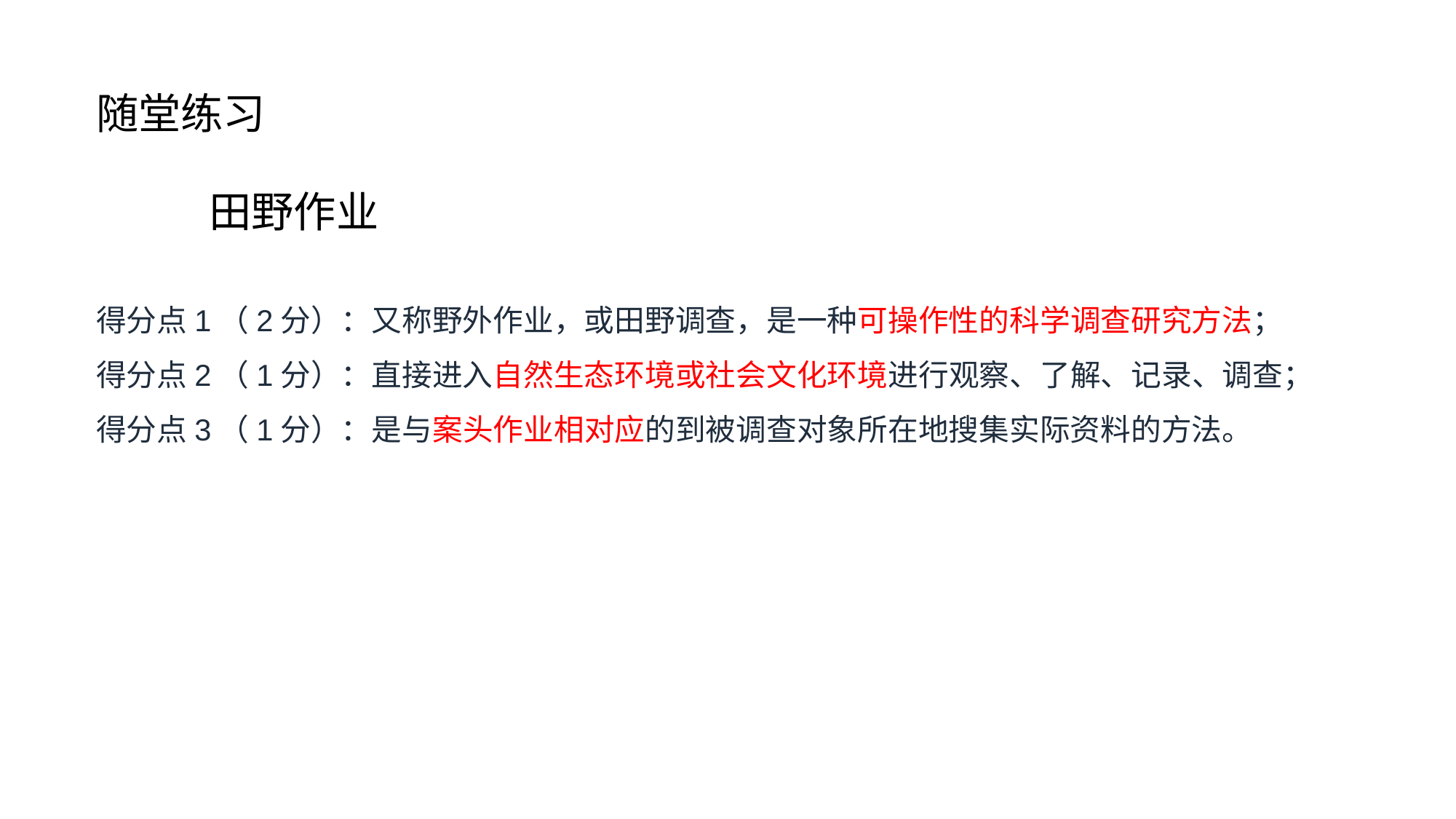

随堂练习
田野作业
得分点1（2分）：又称野外作业，或田野调查，是一种可操作性的科学调查研究方法；
得分点2（1分）：直接进入自然生态环境或社会文化环境进行观察、了解、记录、调查；
得分点3（1分）：是与案头作业相对应的到被调查对象所在地搜集实际资料的方法。